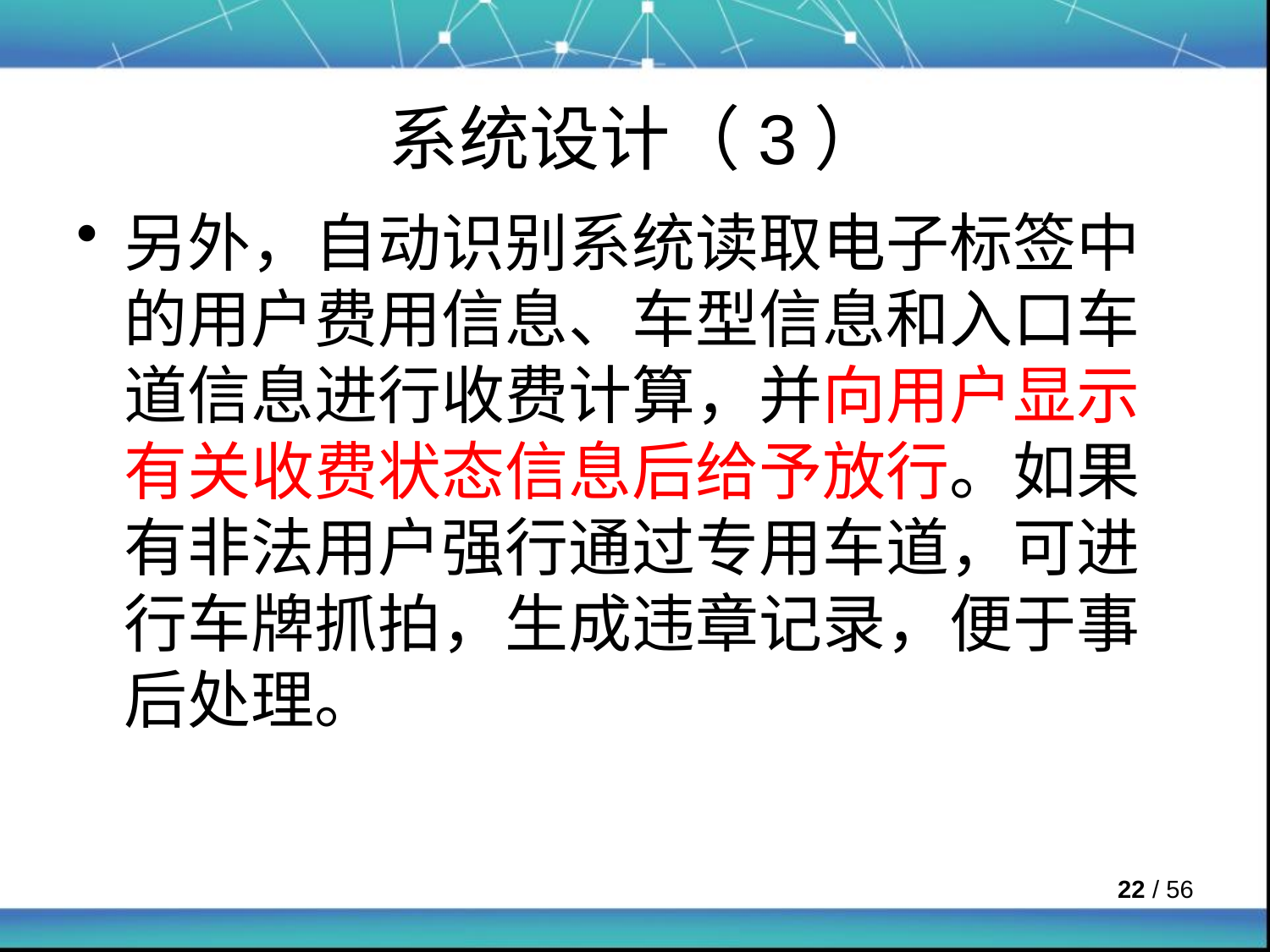

# 系统设计（3）
另外，自动识别系统读取电子标签中的用户费用信息、车型信息和入口车道信息进行收费计算，并向用户显示有关收费状态信息后给予放行。如果有非法用户强行通过专用车道，可进行车牌抓拍，生成违章记录，便于事后处理。

22 / 56